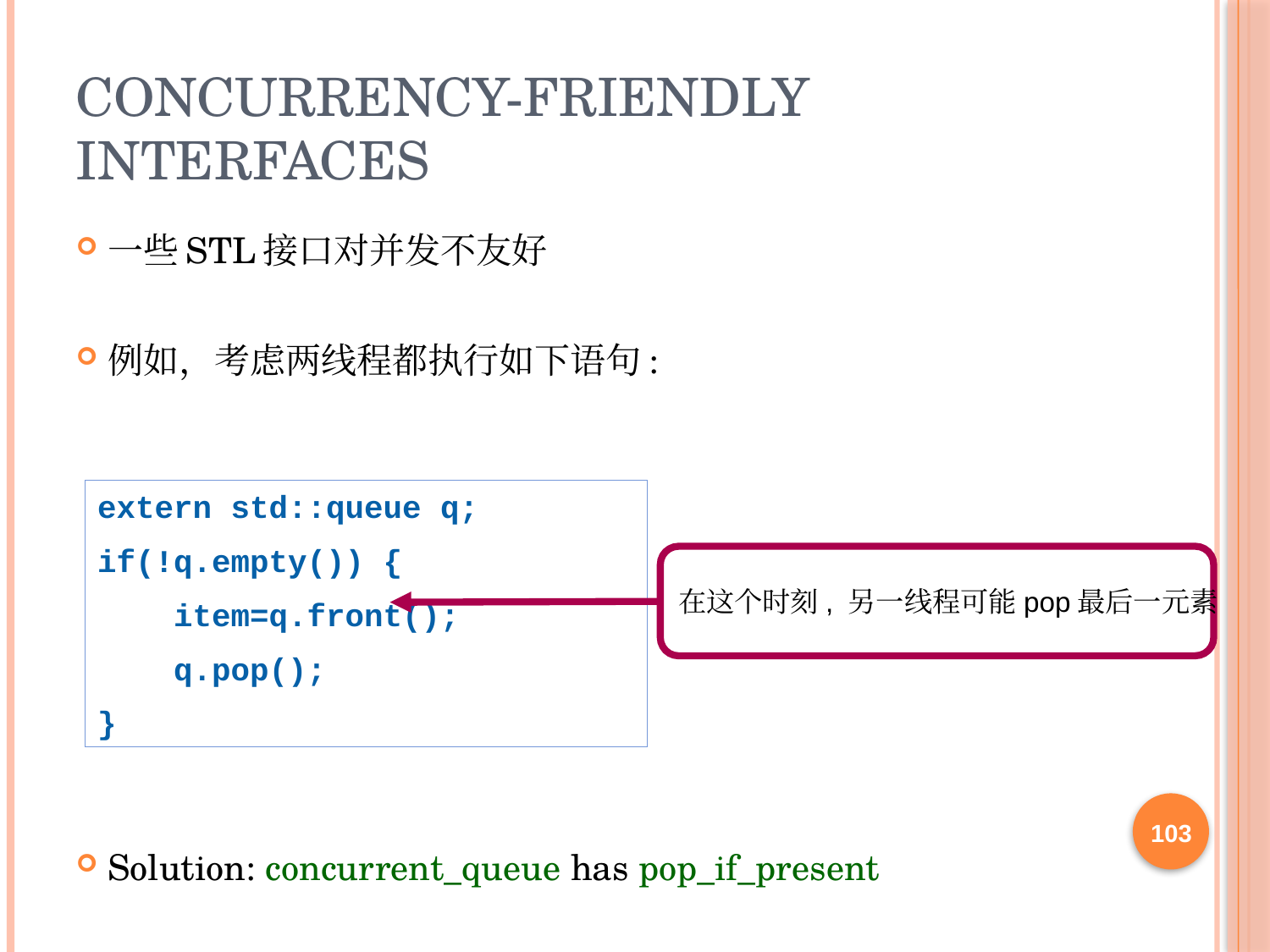

# Concurrency-Friendly Interfaces
一些STL接口对并发不友好

例如，考虑两线程都执行如下语句:

Solution: concurrent_queue has pop_if_present

extern std::queue q;
if(!q.empty()) {
    item=q.front();
    q.pop();
}
在这个时刻, 另一线程可能pop最后一元素

103
103